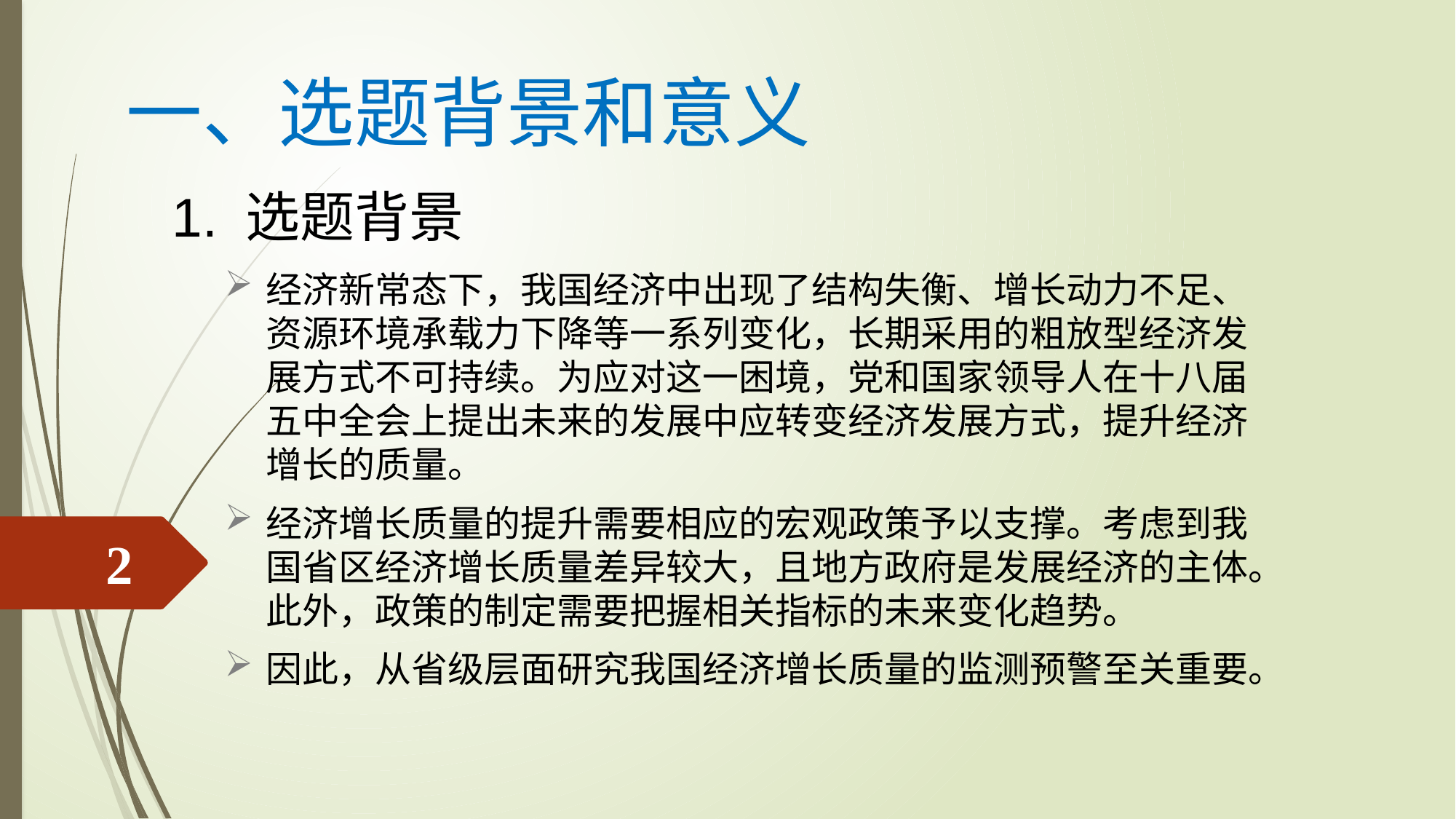

# 一、选题背景和意义
1. 选题背景
经济新常态下，我国经济中出现了结构失衡、增长动力不足、资源环境承载力下降等一系列变化，长期采用的粗放型经济发展方式不可持续。为应对这一困境，党和国家领导人在十八届五中全会上提出未来的发展中应转变经济发展方式，提升经济增长的质量。
经济增长质量的提升需要相应的宏观政策予以支撑。考虑到我国省区经济增长质量差异较大，且地方政府是发展经济的主体。此外，政策的制定需要把握相关指标的未来变化趋势。
因此，从省级层面研究我国经济增长质量的监测预警至关重要。

2